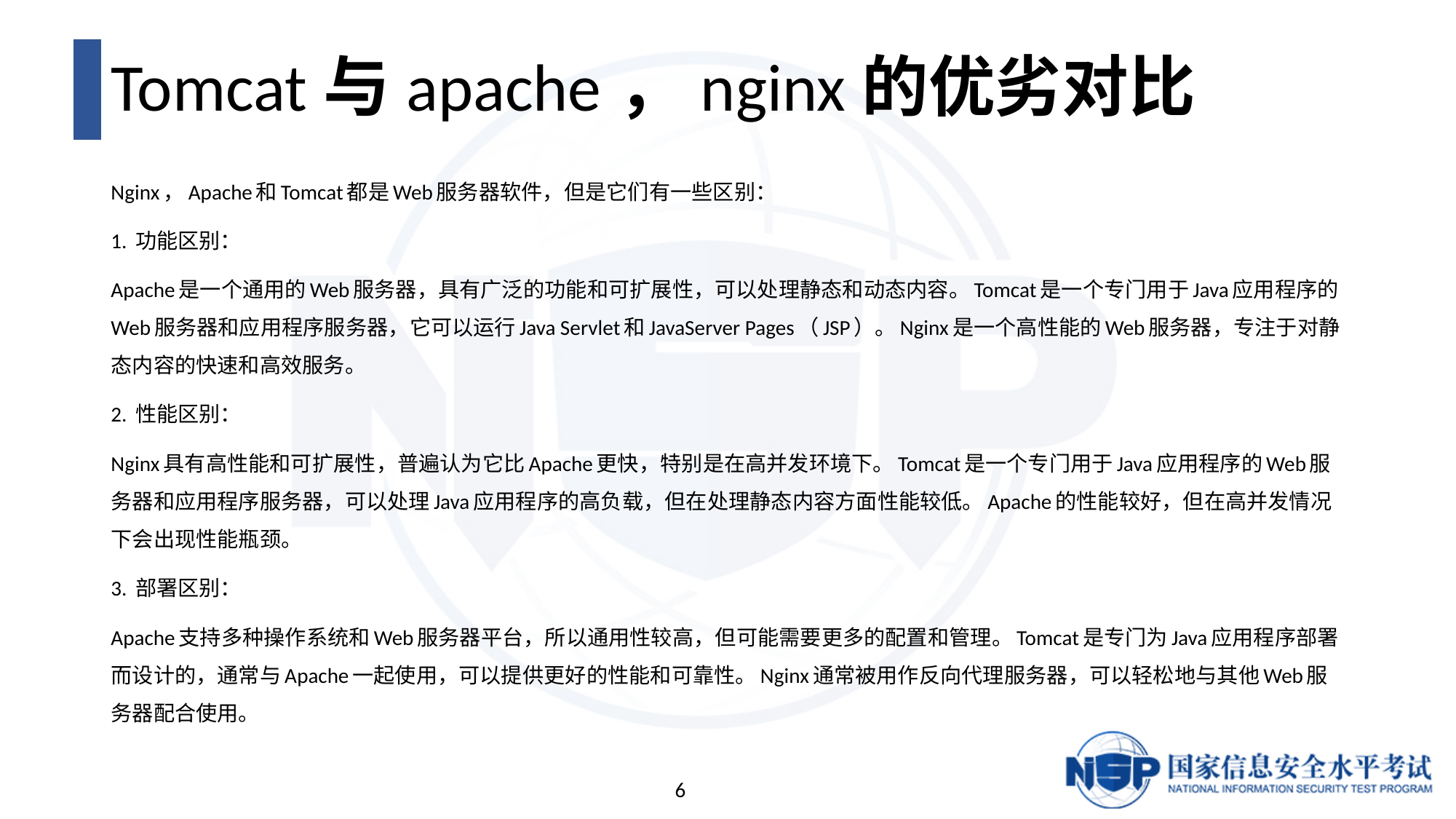

# Tomcat与apache，nginx的优劣对比
Nginx，Apache和Tomcat都是Web服务器软件，但是它们有一些区别：
1. 功能区别：
Apache是一个通用的Web服务器，具有广泛的功能和可扩展性，可以处理静态和动态内容。Tomcat是一个专门用于Java应用程序的Web服务器和应用程序服务器，它可以运行Java Servlet和JavaServer Pages（JSP）。Nginx是一个高性能的Web服务器，专注于对静态内容的快速和高效服务。
2. 性能区别：
Nginx具有高性能和可扩展性，普遍认为它比Apache更快，特别是在高并发环境下。Tomcat是一个专门用于Java应用程序的Web服务器和应用程序服务器，可以处理Java应用程序的高负载，但在处理静态内容方面性能较低。Apache的性能较好，但在高并发情况下会出现性能瓶颈。
3. 部署区别：
Apache支持多种操作系统和Web服务器平台，所以通用性较高，但可能需要更多的配置和管理。Tomcat是专门为Java应用程序部署而设计的，通常与Apache一起使用，可以提供更好的性能和可靠性。Nginx通常被用作反向代理服务器，可以轻松地与其他Web服务器配合使用。